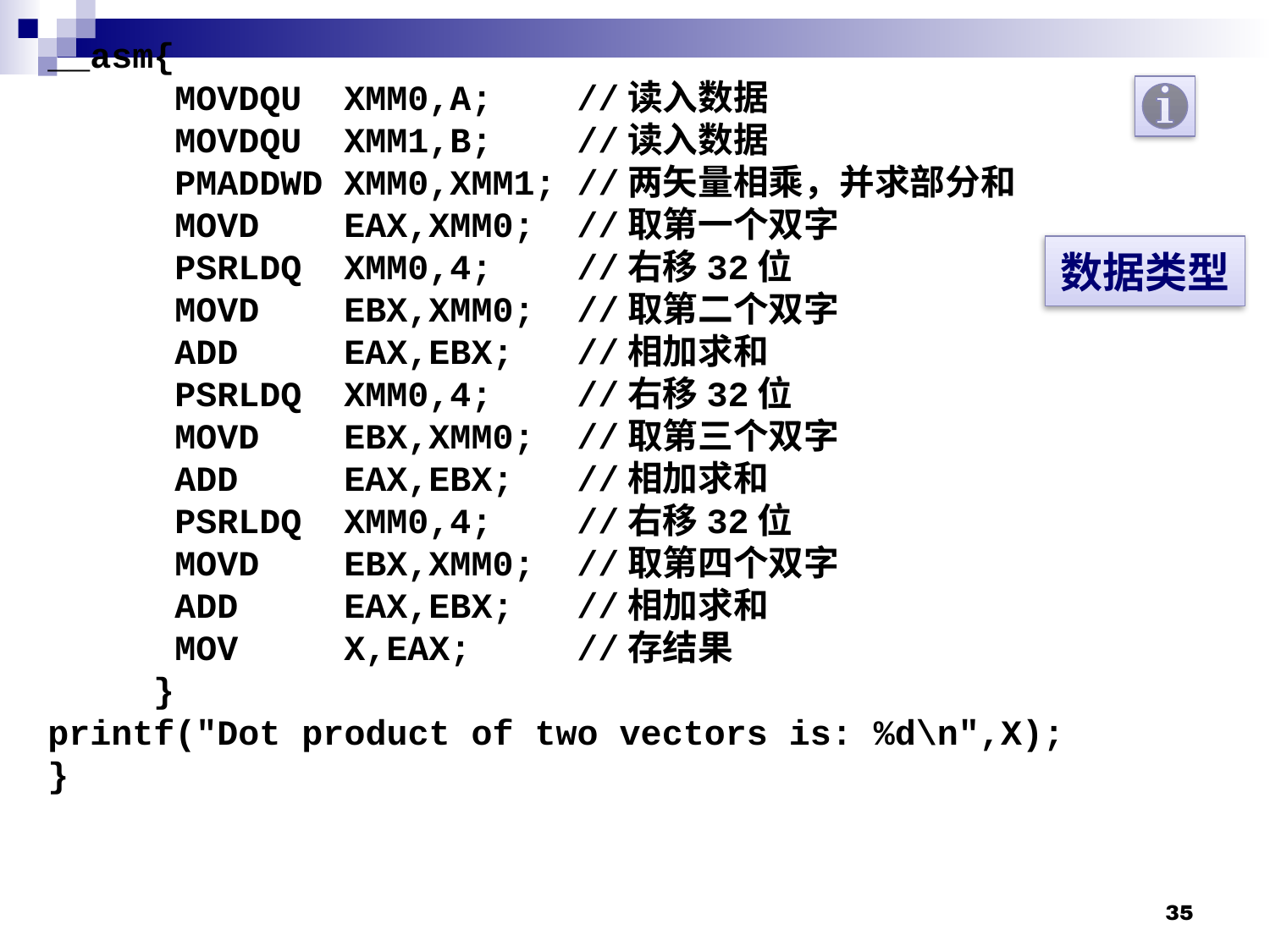

__asm{
	MOVDQU  XMM0,A;	 //读入数据
	MOVDQU  XMM1,B;	 //读入数据
	PMADDWD XMM0,XMM1; //两矢量相乘，并求部分和
	MOVD    EAX,XMM0;	 //取第一个双字
	PSRLDQ  XMM0,4;	 //右移32位
	MOVD    EBX,XMM0;	 //取第二个双字
	ADD     EAX,EBX;	 //相加求和
	PSRLDQ  XMM0,4;	 //右移32位
	MOVD    EBX,XMM0;	 //取第三个双字
	ADD     EAX,EBX;	 //相加求和
	PSRLDQ  XMM0,4;	 //右移32位
	MOVD    EBX,XMM0;	 //取第四个双字
	ADD     EAX,EBX;	 //相加求和
	MOV     X,EAX;	 //存结果
     }
printf("Dot product of two vectors is: %d\n",X);
}

数据类型
35